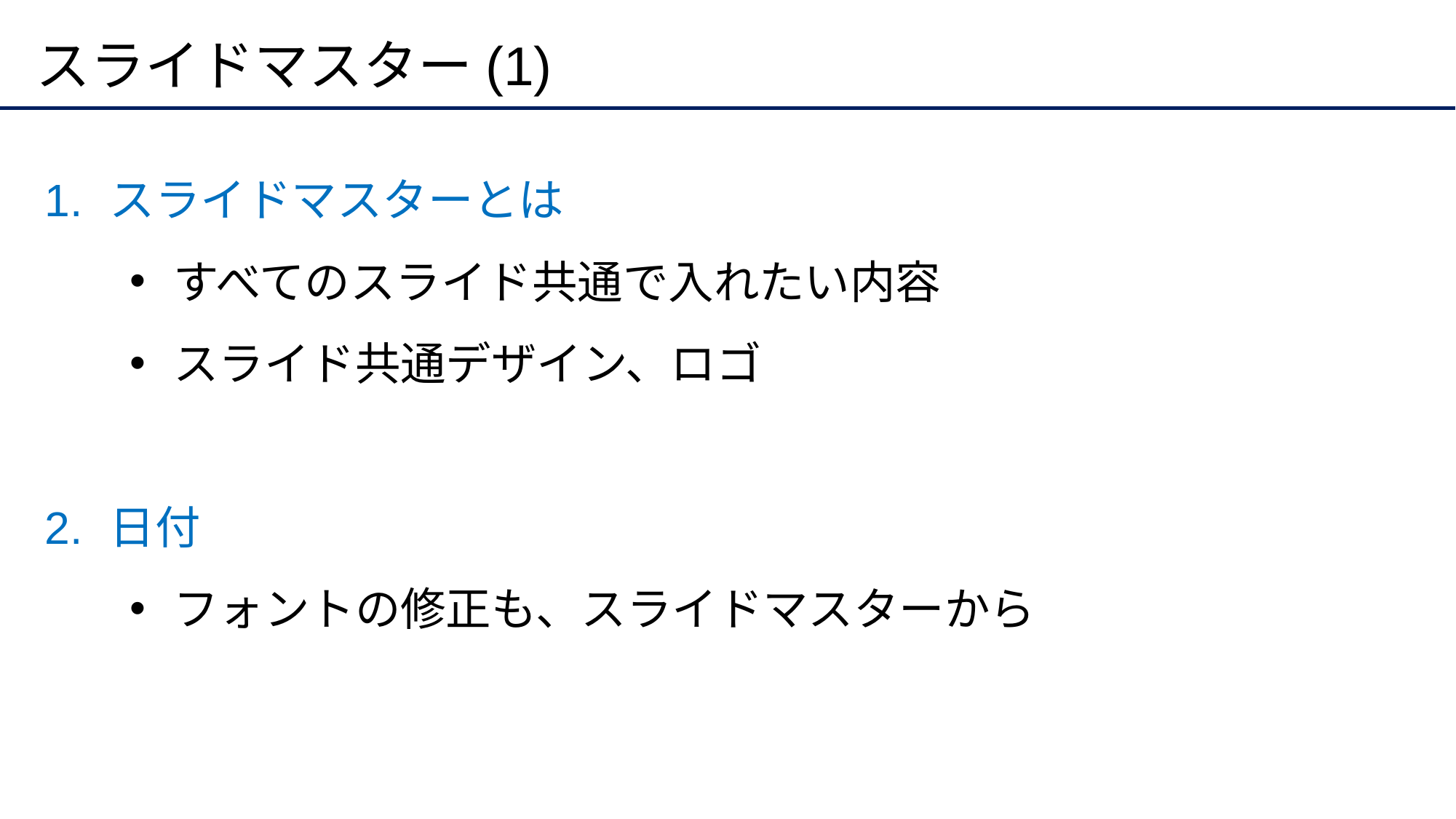

# スライドマスター(1)
スライドマスターとは
すべてのスライド共通で入れたい内容
スライド共通デザイン、ロゴ

日付
フォントの修正も、スライドマスターから